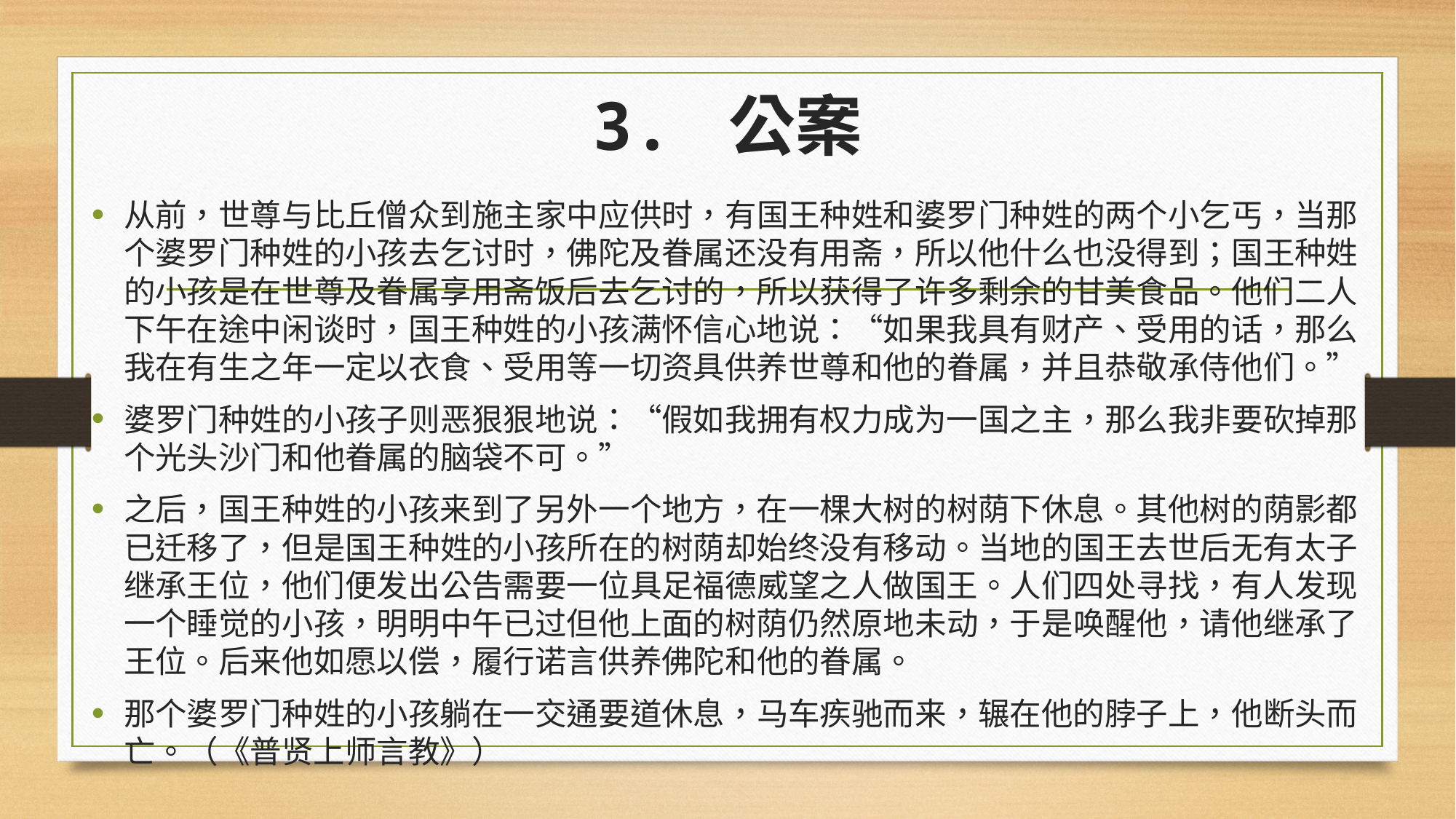

# 3. 公案
从前，世尊与比丘僧众到施主家中应供时，有国王种姓和婆罗门种姓的两个小乞丐，当那个婆罗门种姓的小孩去乞讨时，佛陀及眷属还没有用斋，所以他什么也没得到；国王种姓的小孩是在世尊及眷属享用斋饭后去乞讨的，所以获得了许多剩余的甘美食品。他们二人下午在途中闲谈时，国王种姓的小孩满怀信心地说：“如果我具有财产、受用的话，那么我在有生之年一定以衣食、受用等一切资具供养世尊和他的眷属，并且恭敬承侍他们。”
婆罗门种姓的小孩子则恶狠狠地说：“假如我拥有权力成为一国之主，那么我非要砍掉那个光头沙门和他眷属的脑袋不可。”
之后，国王种姓的小孩来到了另外一个地方，在一棵大树的树荫下休息。其他树的荫影都已迁移了，但是国王种姓的小孩所在的树荫却始终没有移动。当地的国王去世后无有太子继承王位，他们便发出公告需要一位具足福德威望之人做国王。人们四处寻找，有人发现一个睡觉的小孩，明明中午已过但他上面的树荫仍然原地未动，于是唤醒他，请他继承了王位。后来他如愿以偿，履行诺言供养佛陀和他的眷属。
那个婆罗门种姓的小孩躺在一交通要道休息，马车疾驰而来，辗在他的脖子上，他断头而亡。（《普贤上师言教》）